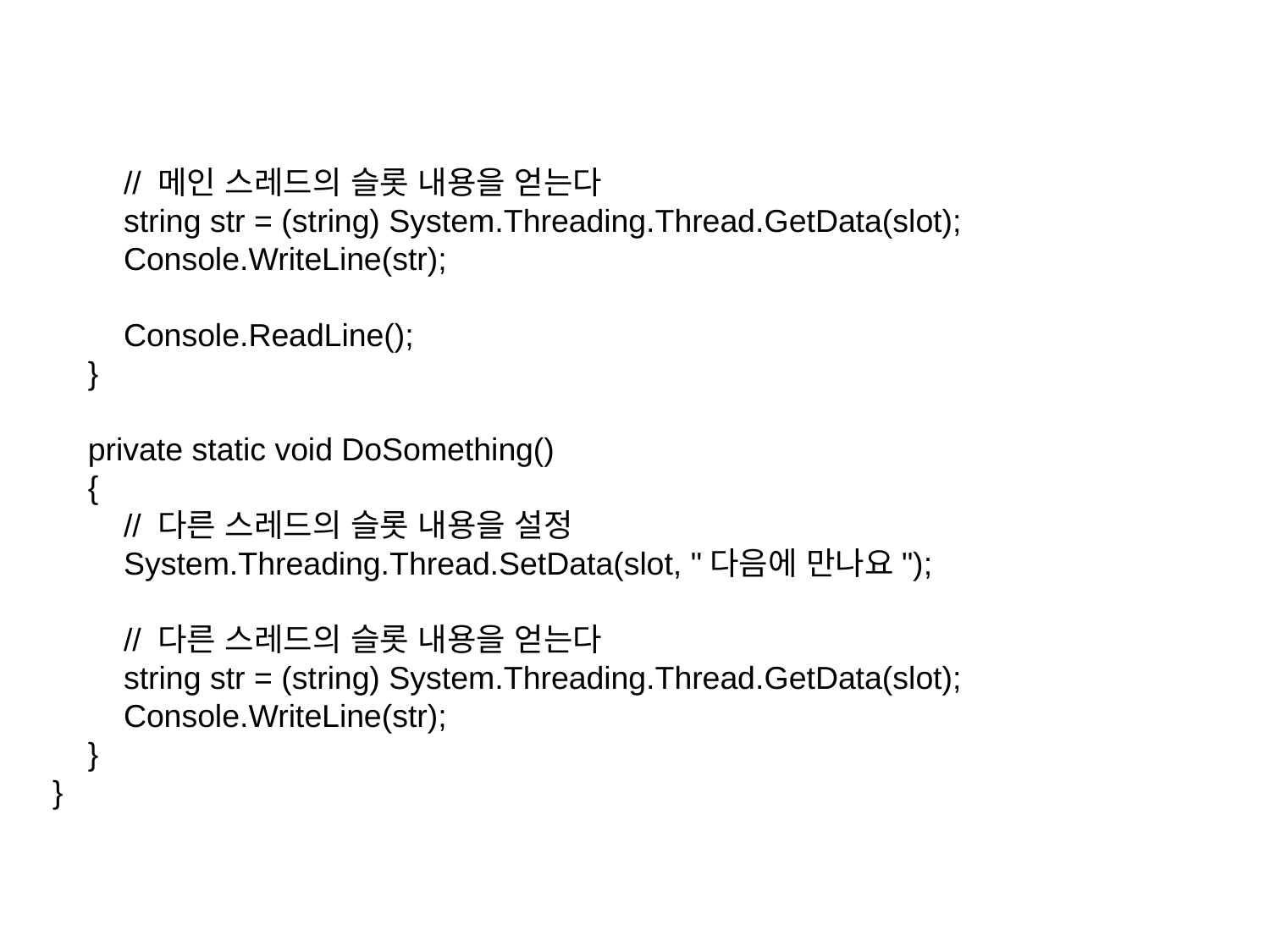

// 메인 스레드의 슬롯 내용을 얻는다
        string str = (string) System.Threading.Thread.GetData(slot);
        Console.WriteLine(str);

        Console.ReadLine();
    }

    private static void DoSomething()
    {
        // 다른 스레드의 슬롯 내용을 설정
        System.Threading.Thread.SetData(slot, "다음에 만나요");

        // 다른 스레드의 슬롯 내용을 얻는다
        string str = (string) System.Threading.Thread.GetData(slot);
        Console.WriteLine(str);
    }
}